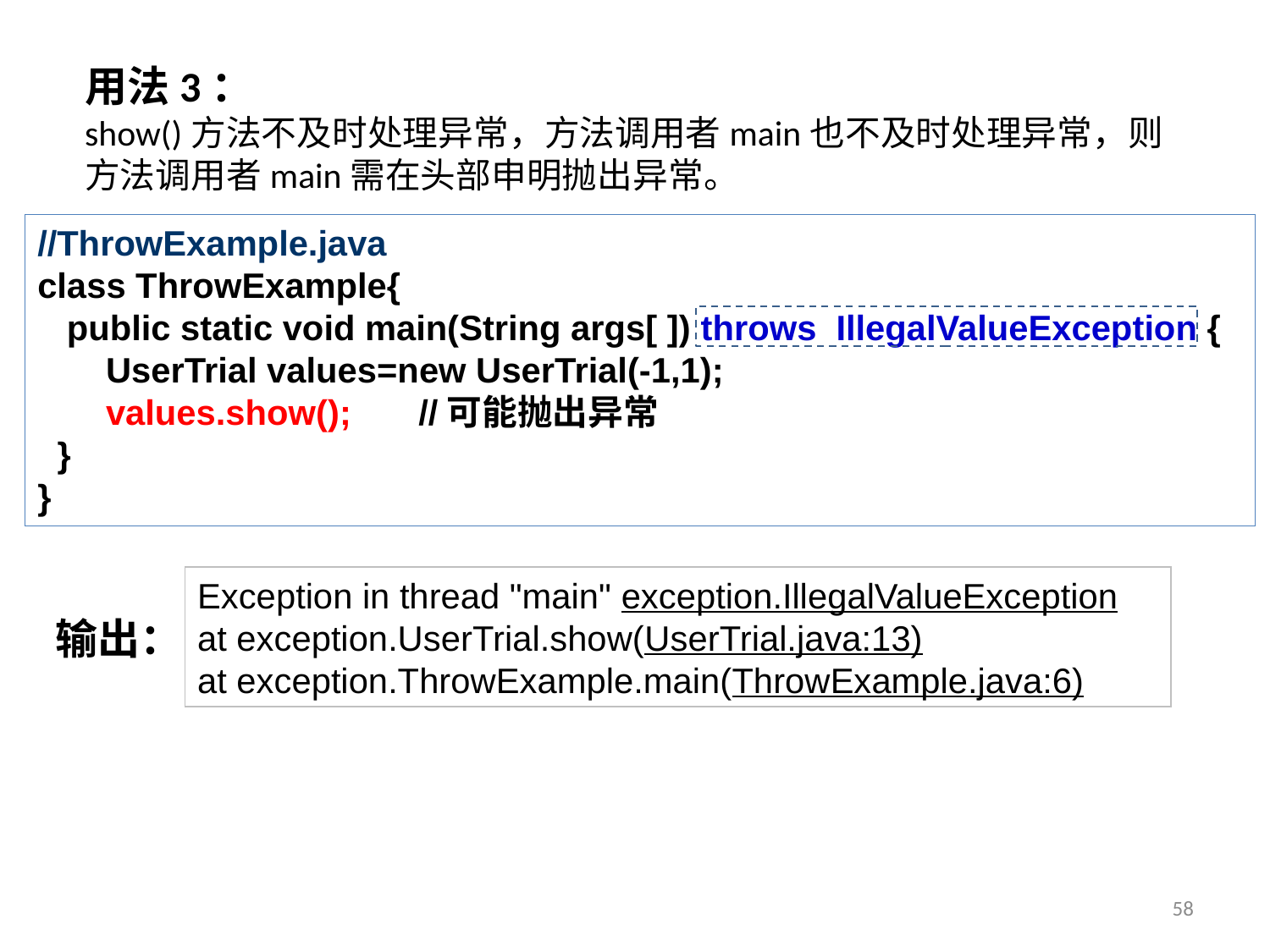

用法3：
show()方法不及时处理异常，方法调用者main也不及时处理异常，则方法调用者main需在头部申明抛出异常。
//ThrowExample.java
class ThrowExample{
   public static void main(String args[ ]) throws  IllegalValueException {
       UserTrial values=new UserTrial(-1,1);
       values.show(); 	//可能抛出异常
  }
}

Exception in thread "main" exception.IllegalValueException
at exception.UserTrial.show(UserTrial.java:13)
at exception.ThrowExample.main(ThrowExample.java:6)
输出：
58